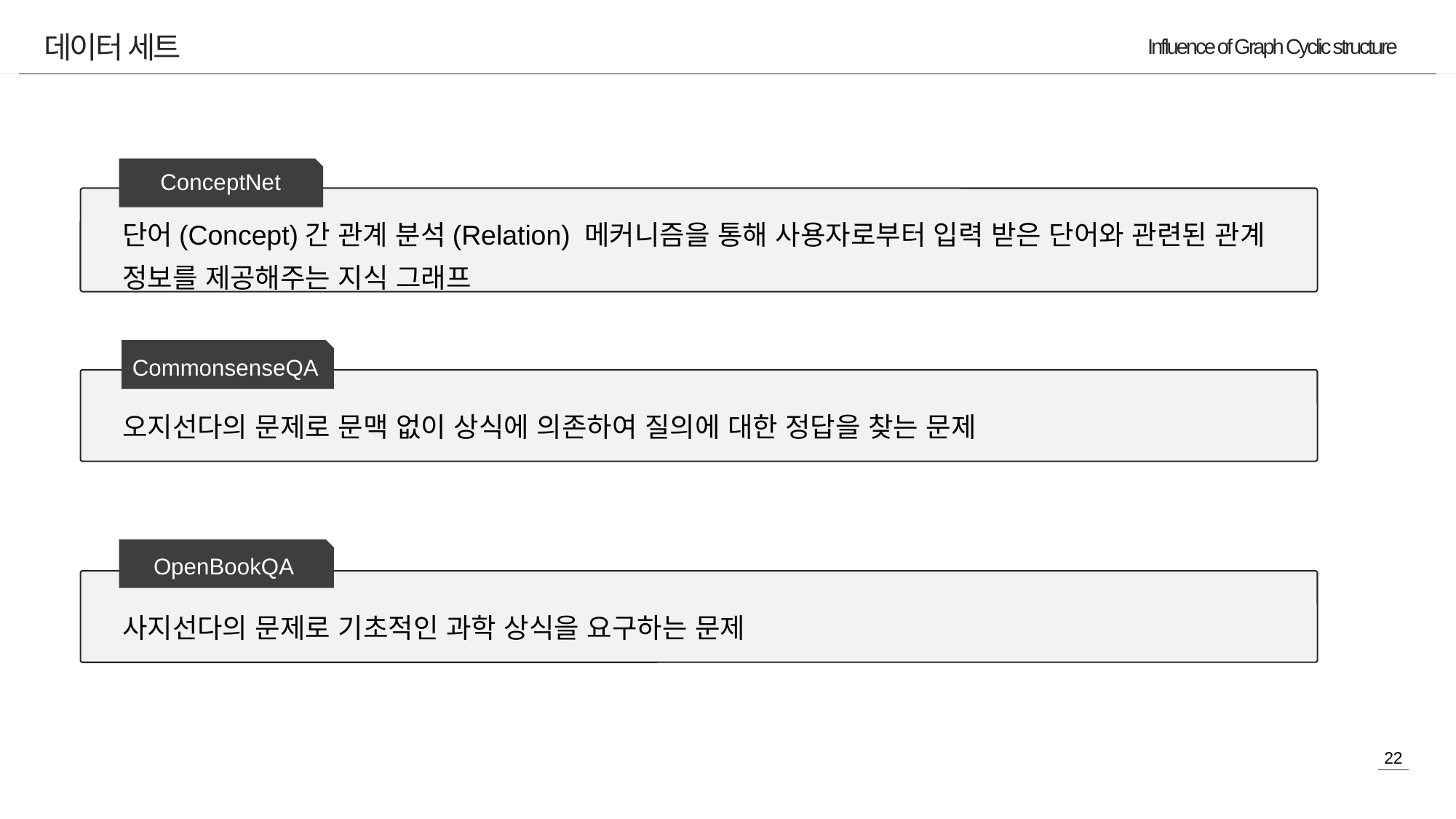

데이터 세트

ConceptNet

단어(Concept)간 관계 분석(Relation) 메커니즘을 통해 사용자로부터 입력 받은 단어와 관련된 관계 정보를 제공해주는 지식 그래프

CommonsenseQA

오지선다의 문제로 문맥 없이 상식에 의존하여 질의에 대한 정답을 찾는 문제

OpenBookQA

사지선다의 문제로 기초적인 과학 상식을 요구하는 문제